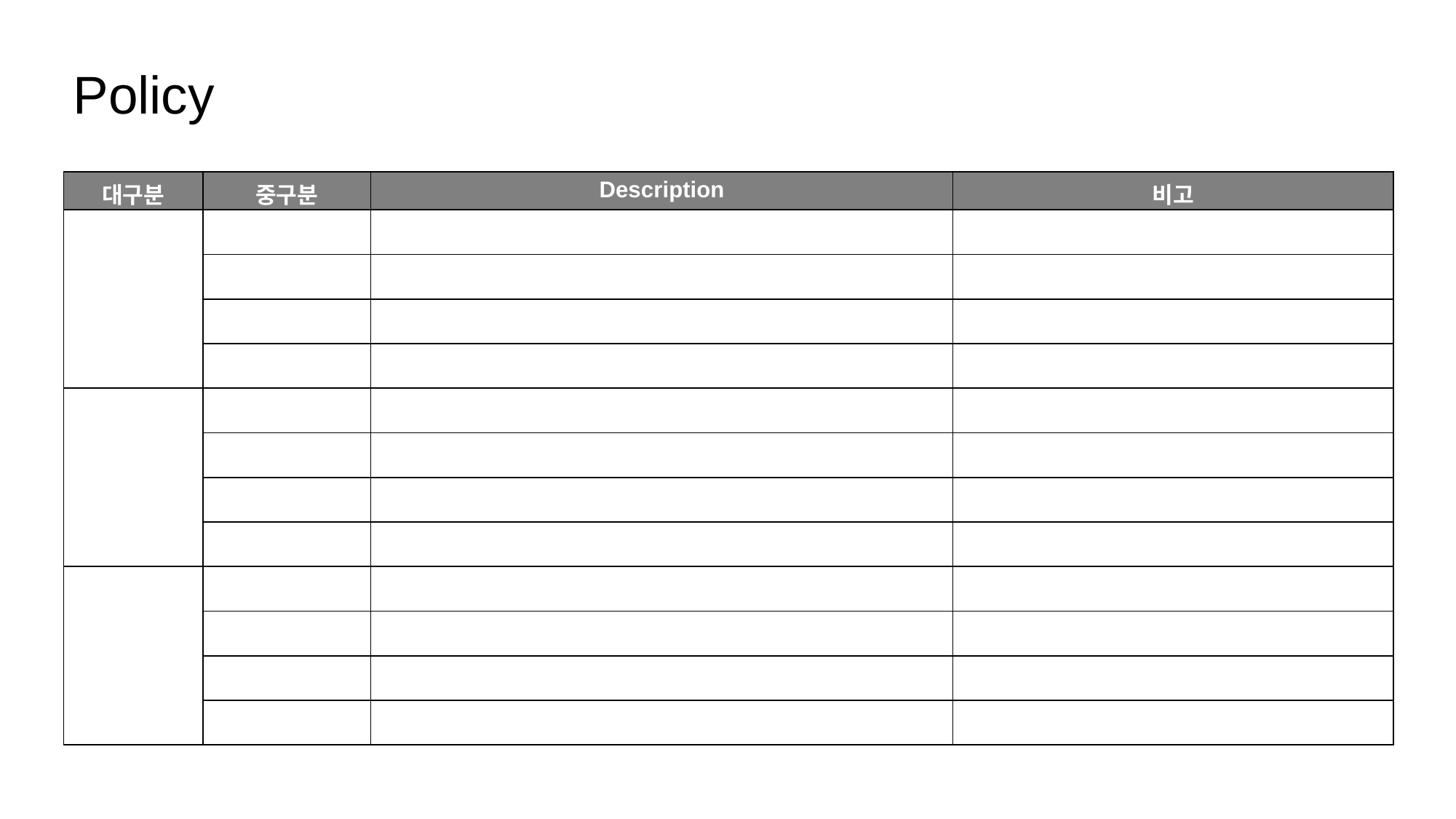

Policy
| 대구분 | 중구분 | Description | 비고 |
| --- | --- | --- | --- |
|  |  |  |  |
|  |  |  |  |
|  |  |  |  |
|  |  |  |  |
|  |  |  |  |
|  |  |  |  |
|  |  |  |  |
|  |  |  |  |
|  |  |  |  |
|  |  |  |  |
|  |  |  |  |
|  |  |  |  |